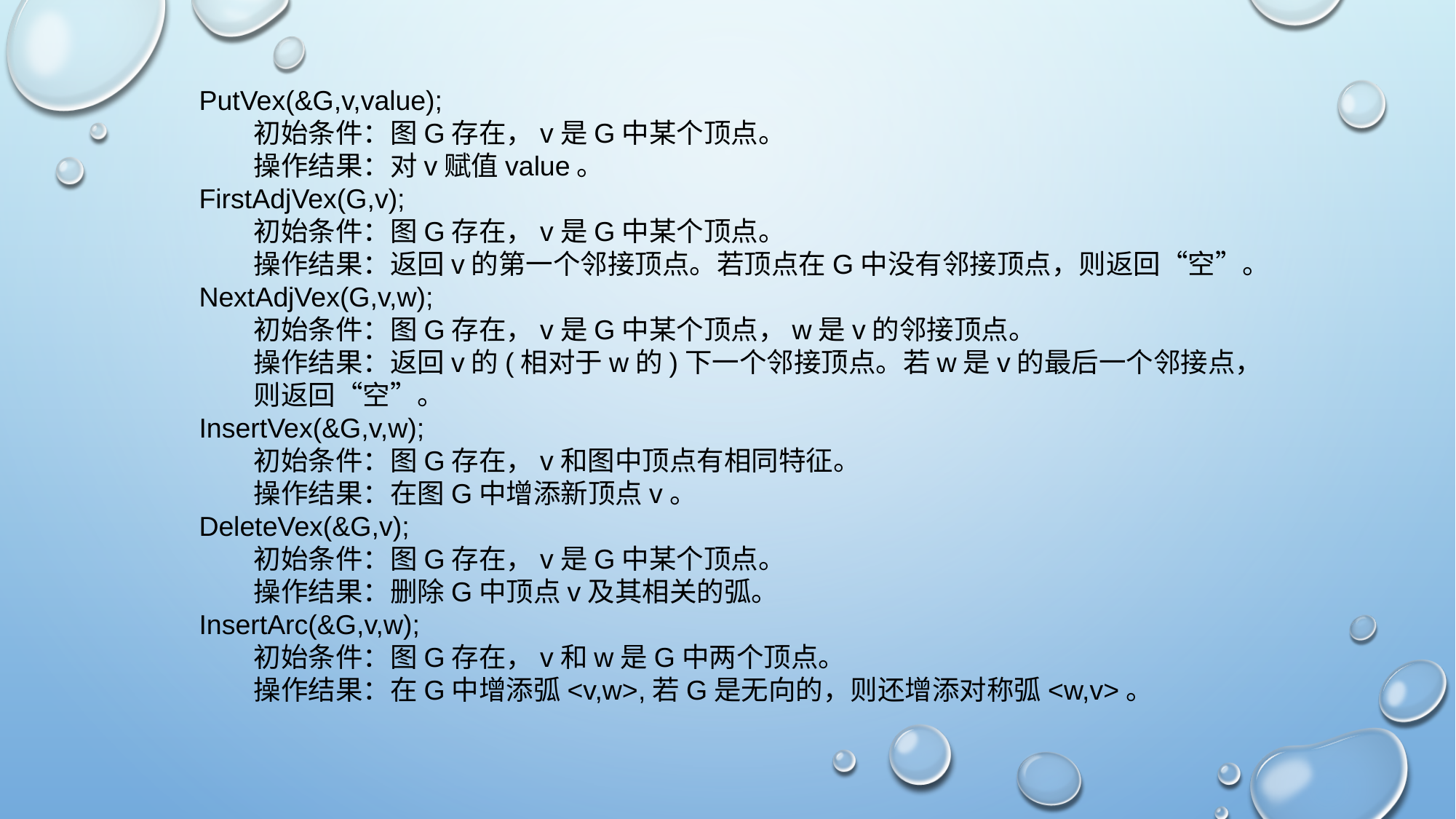

PutVex(&G,v,value);
初始条件：图G存在，v是G中某个顶点。
操作结果：对v赋值value。
FirstAdjVex(G,v);
初始条件：图G存在，v是G中某个顶点。
操作结果：返回v的第一个邻接顶点。若顶点在G中没有邻接顶点，则返回“空”。
NextAdjVex(G,v,w);
初始条件：图G存在，v是G中某个顶点，w是v的邻接顶点。
操作结果：返回v的(相对于w的)下一个邻接顶点。若w是v的最后一个邻接点，则返回“空”。
InsertVex(&G,v,w);
初始条件：图G存在，v和图中顶点有相同特征。
操作结果：在图G中增添新顶点v。
DeleteVex(&G,v);
初始条件：图G存在，v是G中某个顶点。
操作结果：删除G中顶点v及其相关的弧。
InsertArc(&G,v,w);
初始条件：图G存在，v和w是G中两个顶点。
操作结果：在G中增添弧<v,w>,若G是无向的，则还增添对称弧<w,v>。